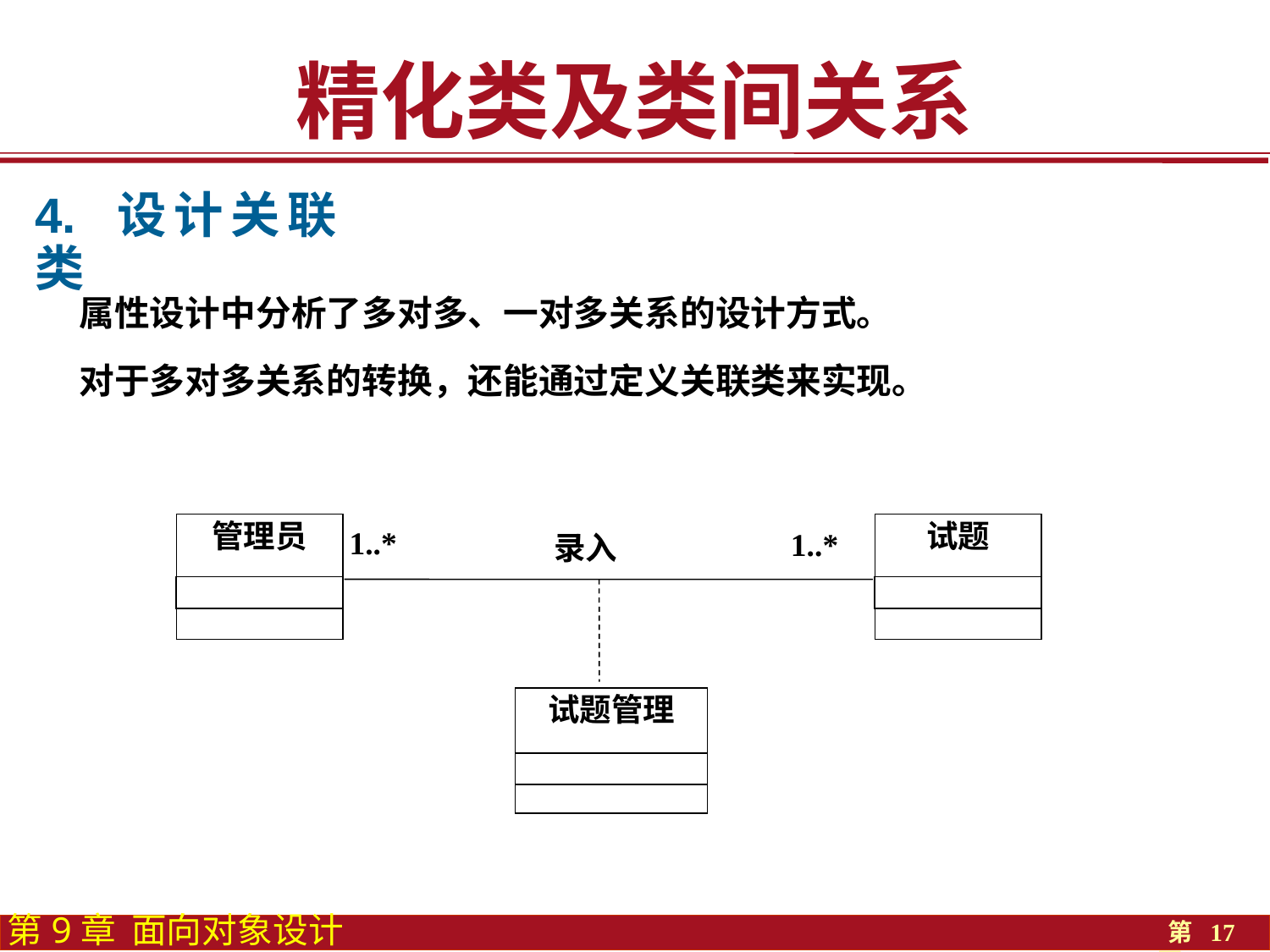

精化类及类间关系
4. 设计关联类
属性设计中分析了多对多、一对多关系的设计方式。
对于多对多关系的转换，还能通过定义关联类来实现。
管理员

试题

1..*
1..*
录入

试题管理